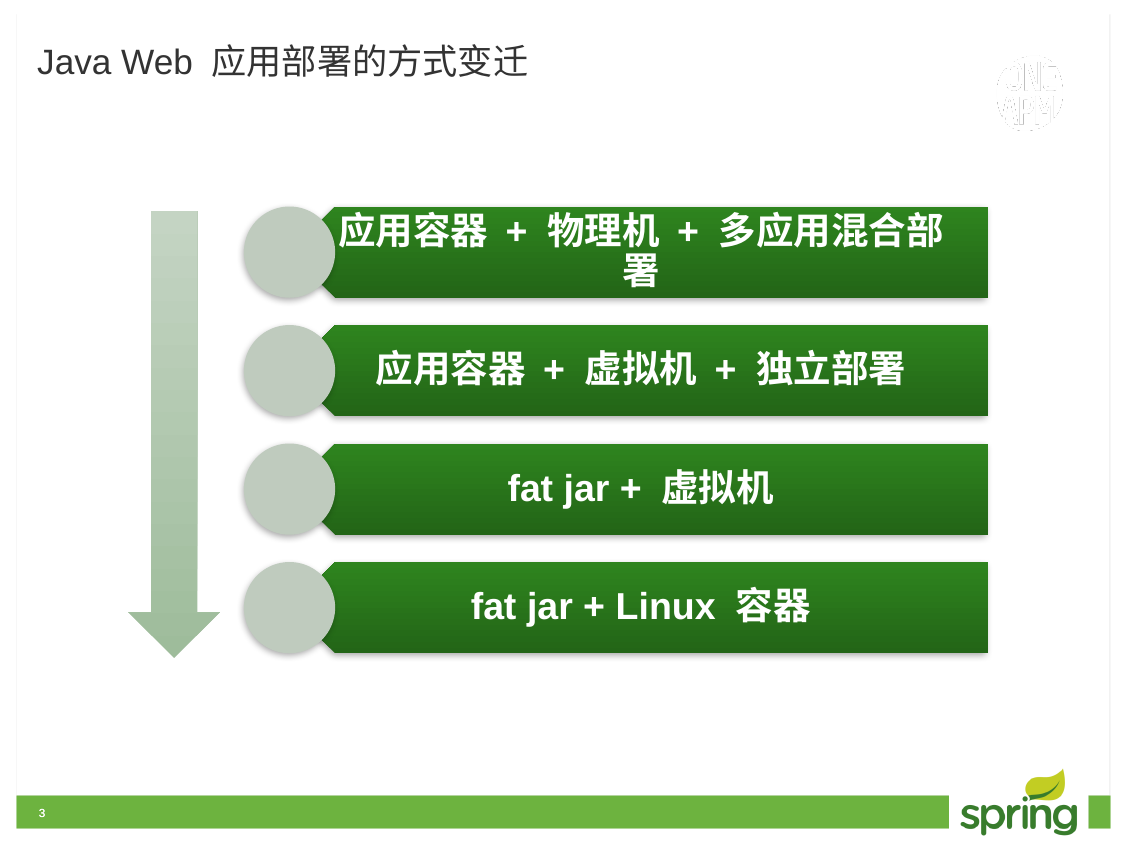

# Java Web 应用部署的方式变迁
应用容器 + 物理机 + 多应用混合部署
应用容器 + 虚拟机 + 独立部署
fat jar + 虚拟机
fat jar + Linux 容器